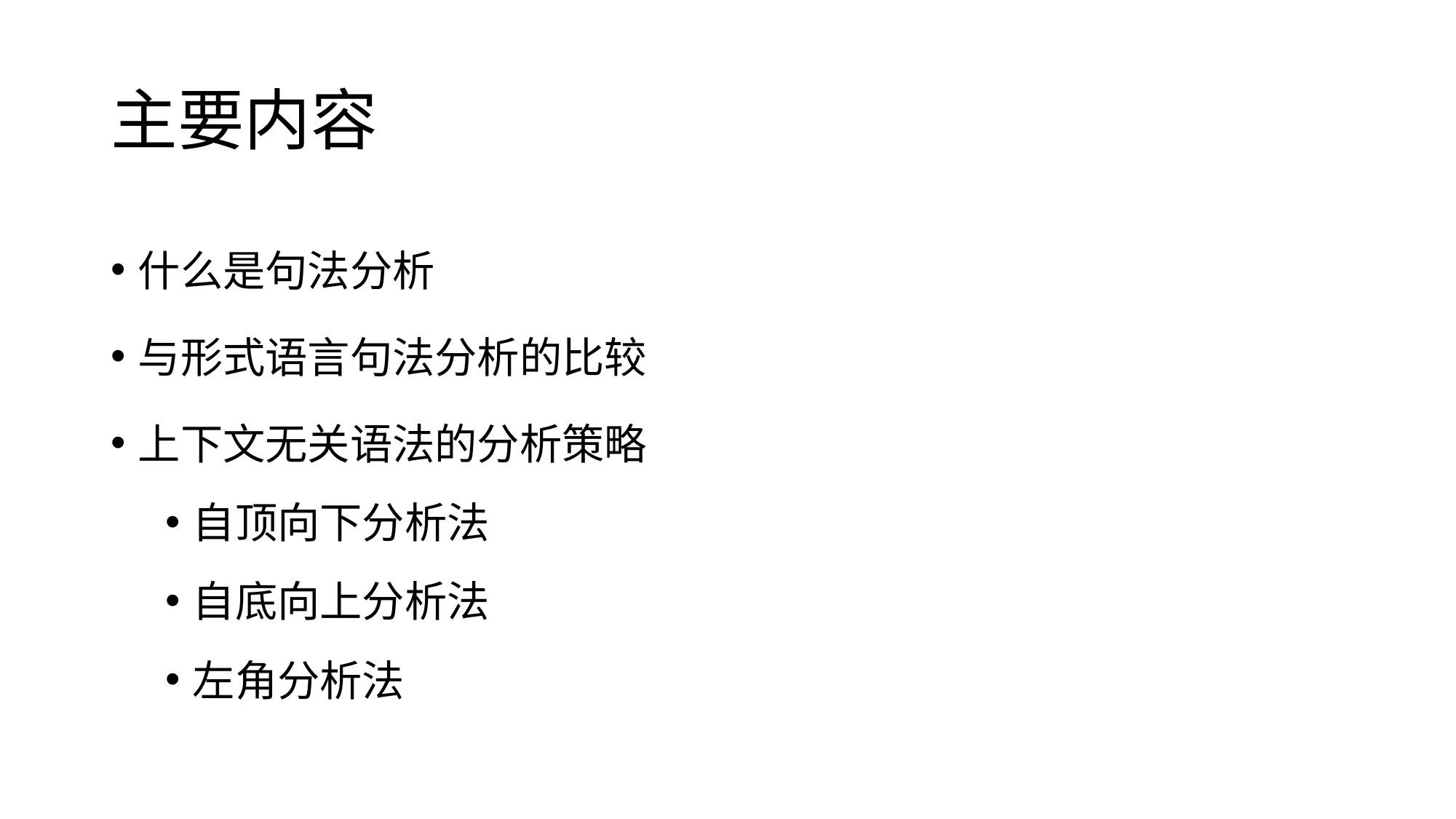

# 主要内容
什么是句法分析
与形式语言句法分析的比较
上下文无关语法的分析策略
自顶向下分析法
自底向上分析法
左角分析法